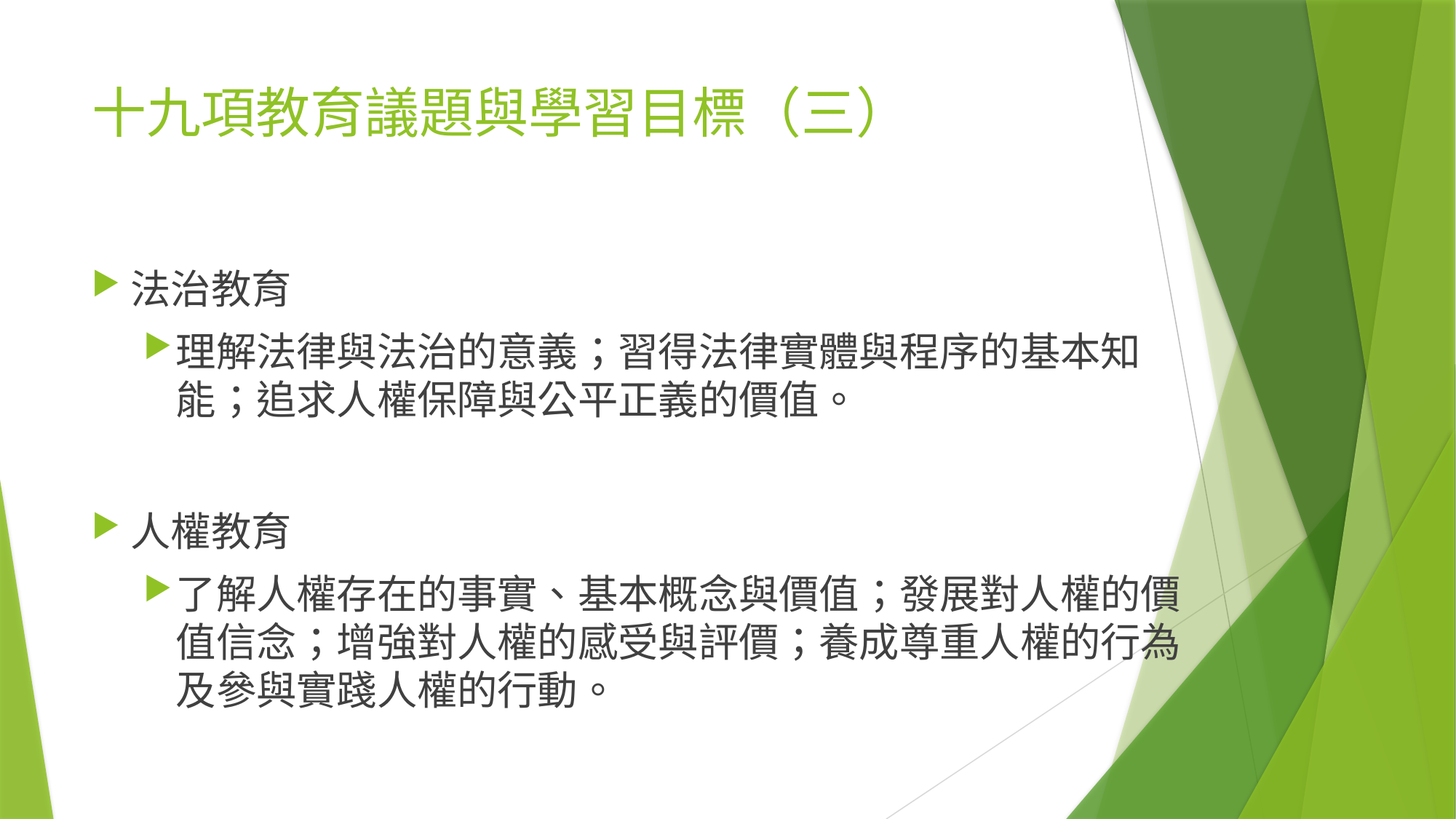

# 十九項教育議題與學習目標（三）
法治教育
理解法律與法治的意義；習得法律實體與程序的基本知能；追求人權保障與公平正義的價值。

人權教育
了解人權存在的事實、基本概念與價值；發展對人權的價值信念；增強對人權的感受與評價；養成尊重人權的行為及參與實踐人權的行動。